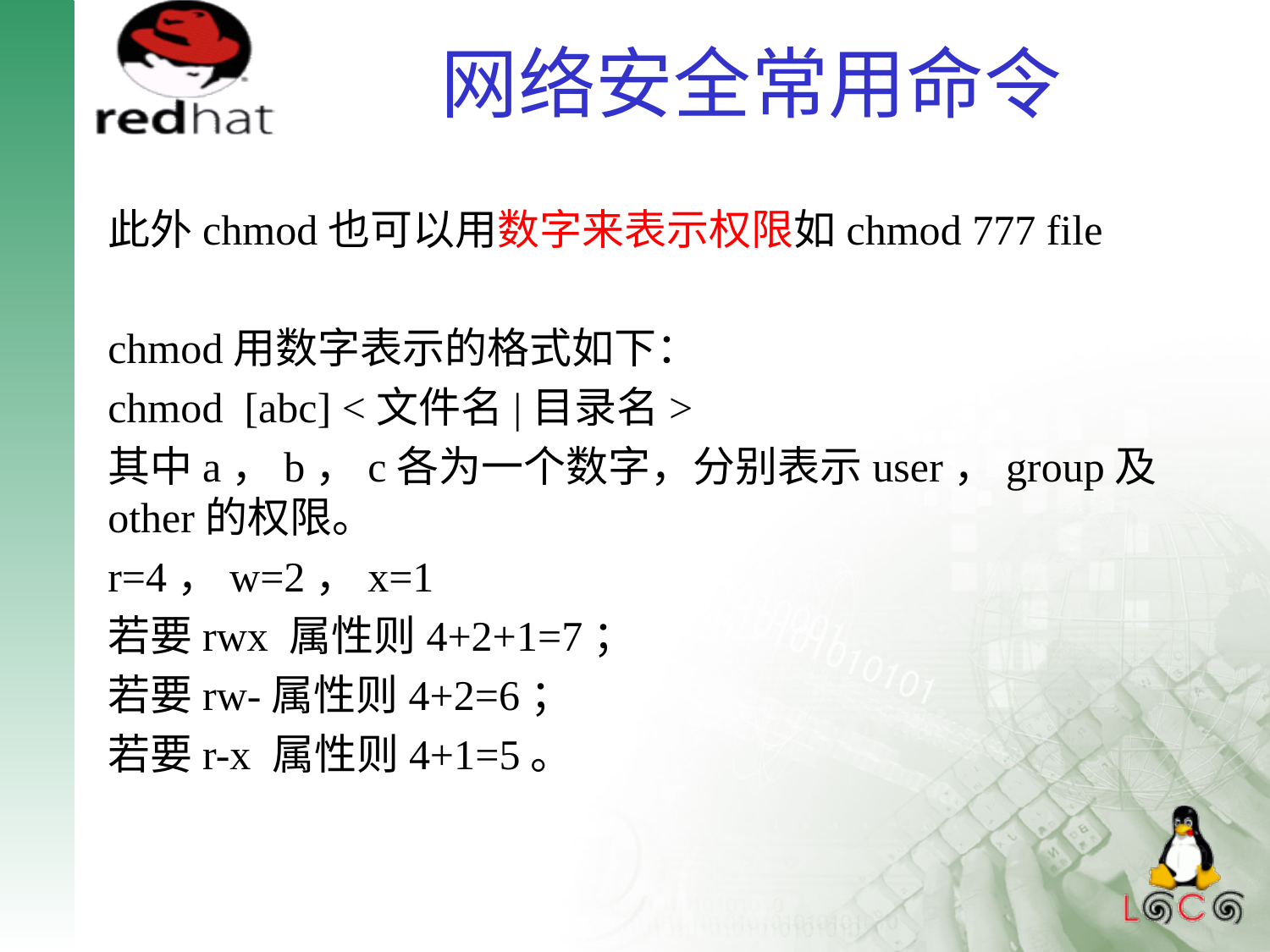

# 网络安全常用命令
此外chmod也可以用数字来表示权限如chmod 777 file

chmod用数字表示的格式如下：
chmod  [abc] <文件名|目录名>
其中a，b，c各为一个数字，分别表示user，group及other的权限。
r=4，w=2，x=1
若要rwx 属性则4+2+1=7；
若要rw-属性则4+2=6；
若要r-x 属性则4+1=5。